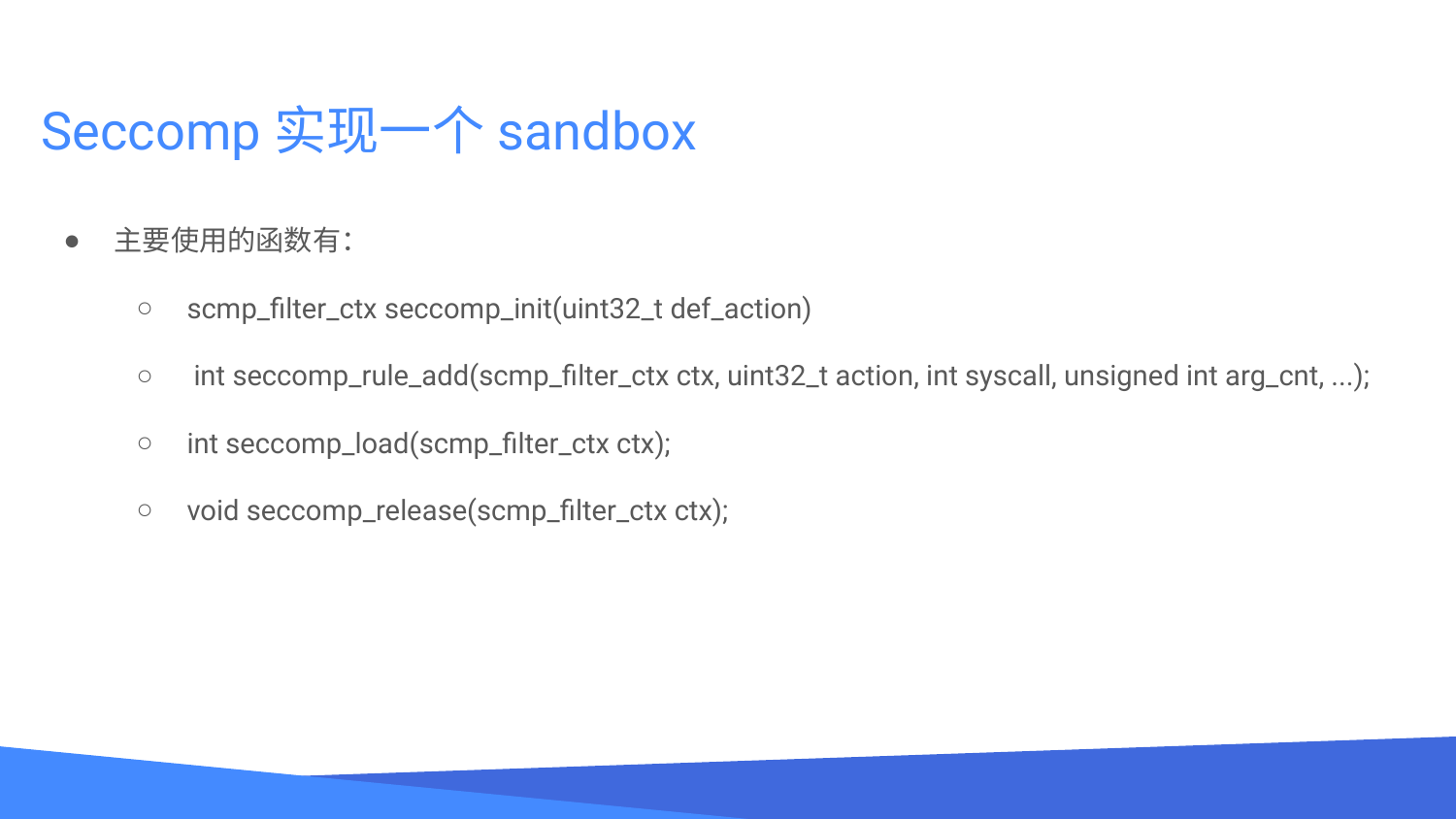

# Seccomp实现一个sandbox
主要使用的函数有：
scmp_filter_ctx seccomp_init(uint32_t def_action)
 int seccomp_rule_add(scmp_filter_ctx ctx, uint32_t action, int syscall, unsigned int arg_cnt, ...);
int seccomp_load(scmp_filter_ctx ctx);
void seccomp_release(scmp_filter_ctx ctx);